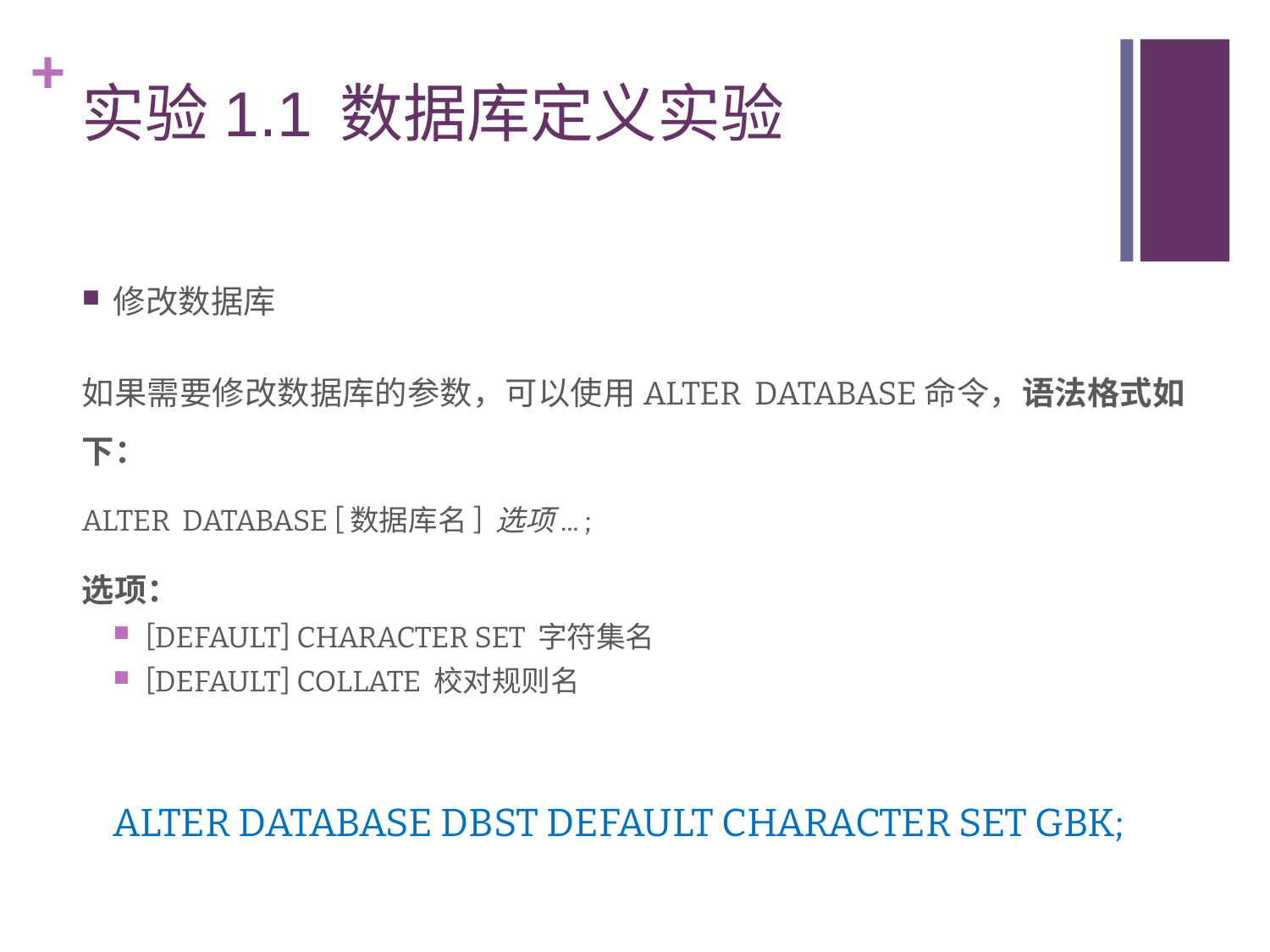

# 实验1.1 数据库定义实验
修改数据库
如果需要修改数据库的参数，可以使用ALTER  DATABASE命令，语法格式如下：
ALTER  DATABASE [数据库名] 选项... ;
选项：
[DEFAULT] CHARACTER SET 字符集名
[DEFAULT] COLLATE 校对规则名

ALTER DATABASE DBST DEFAULT CHARACTER SET GBK;